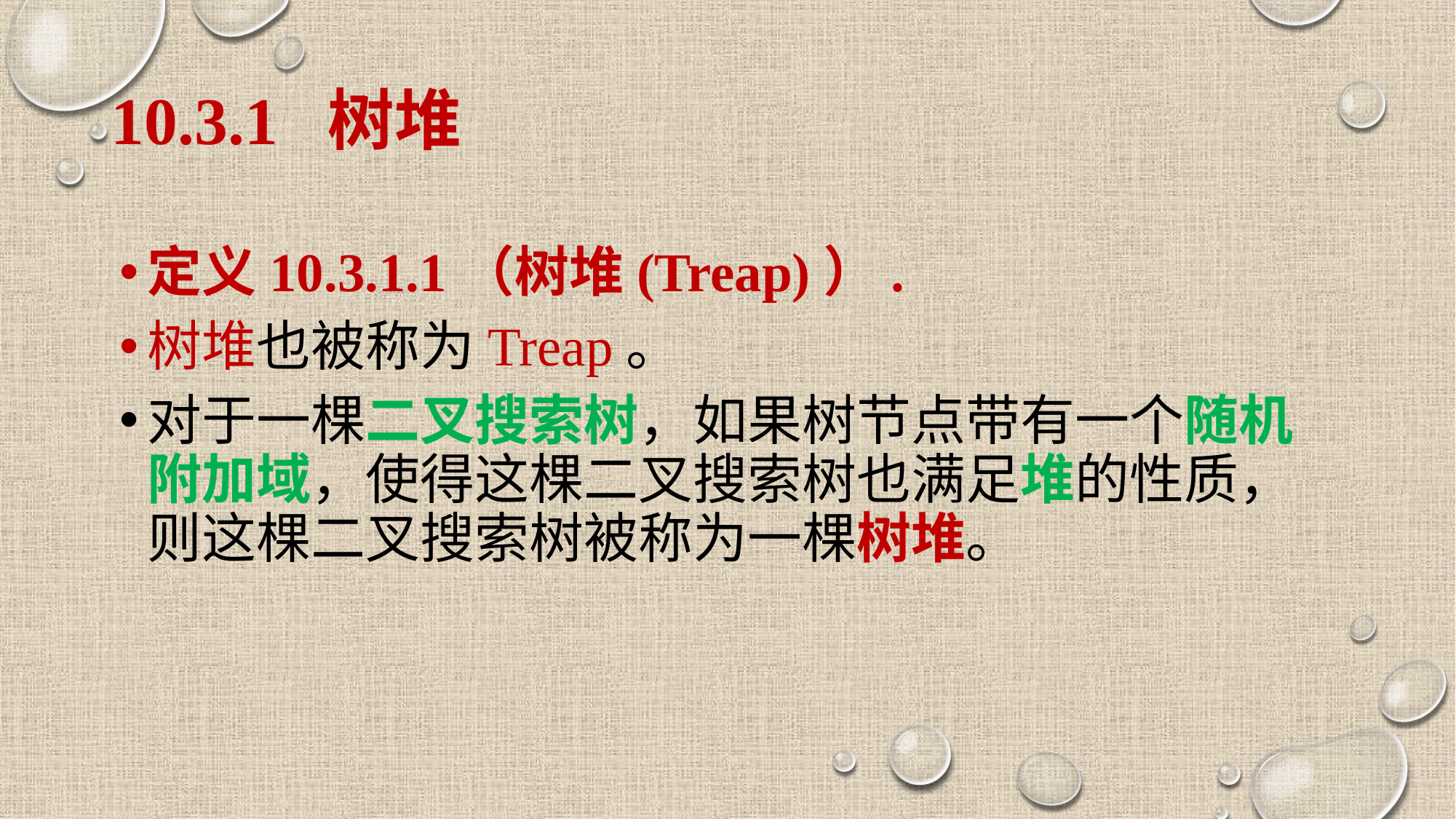

# 10.3.1  树堆
定义10.3.1.1（树堆(Treap)）.
树堆也被称为Treap。
对于一棵二叉搜索树，如果树节点带有一个随机附加域，使得这棵二叉搜索树也满足堆的性质，则这棵二叉搜索树被称为一棵树堆。